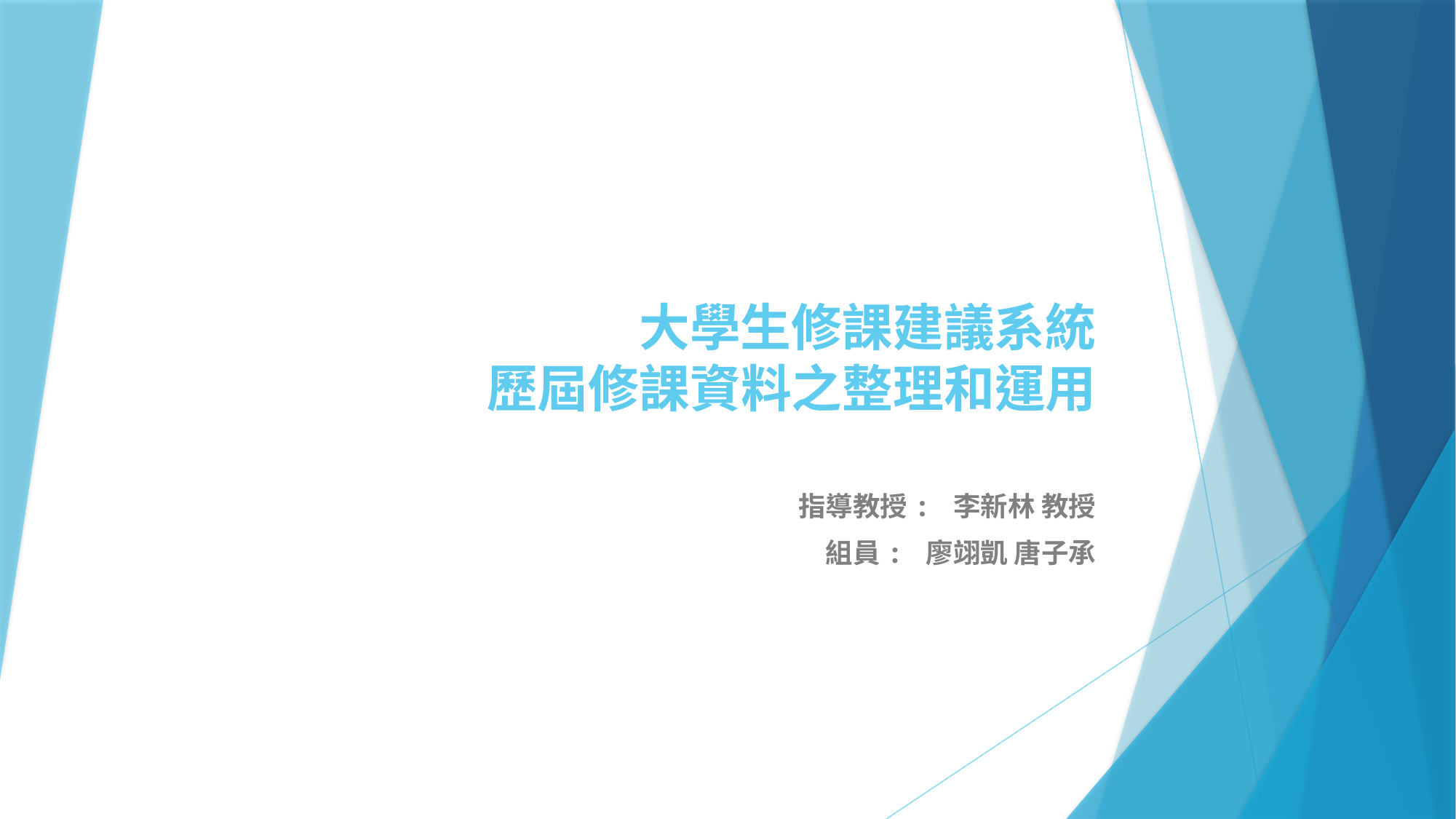

# 大學生修課建議系統 歷屆修課資料之整理和運用
指導教授: 李新林 教授
組員: 廖翊凱 唐子承